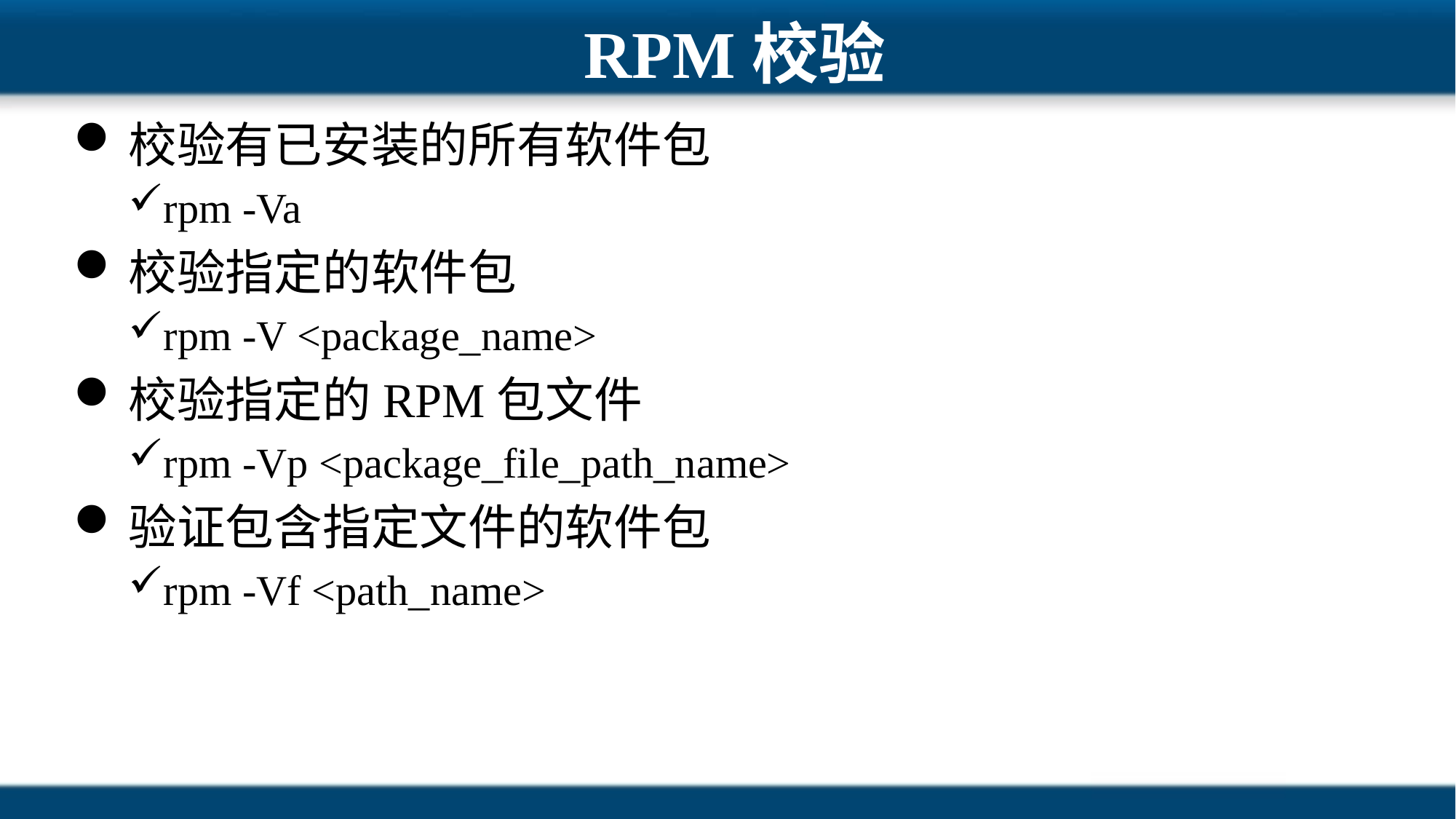

# RPM校验
校验有已安装的所有软件包
rpm -Va
校验指定的软件包
rpm -V <package_name>
校验指定的RPM包文件
rpm -Vp <package_file_path_name>
验证包含指定文件的软件包
rpm -Vf <path_name>